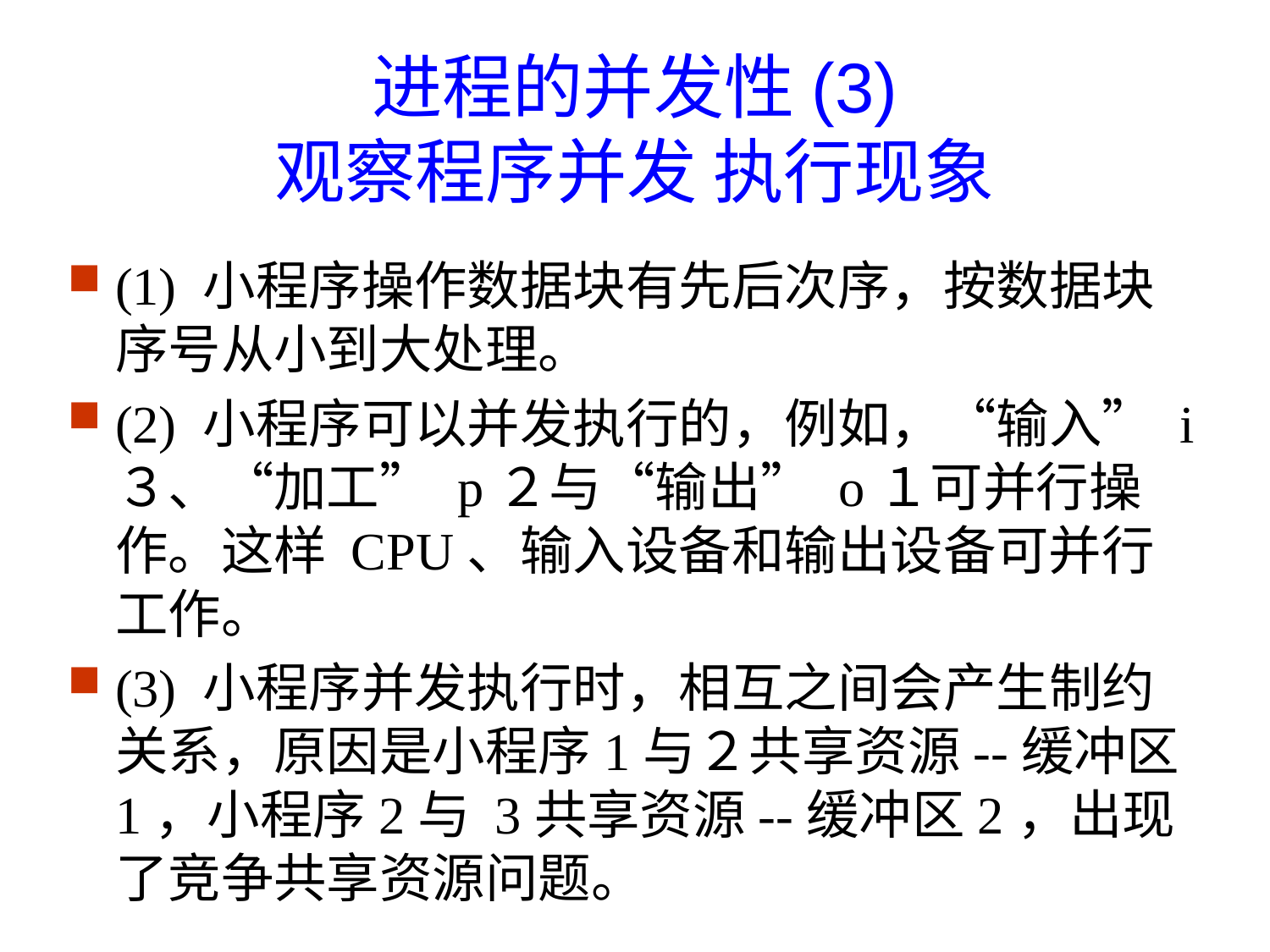

进程的并发性(3)
观察程序并发 执行现象
(1) 小程序操作数据块有先后次序，按数据块序号从小到大处理。
(2) 小程序可以并发执行的，例如，“输入” i３、“加工” p２与“输出” o１可并行操作。这样 CPU、输入设备和输出设备可并行工作。
(3) 小程序并发执行时，相互之间会产生制约关系，原因是小程序1与２共享资源--缓冲区1，小程序2与 3共享资源--缓冲区2，出现了竞争共享资源问题。